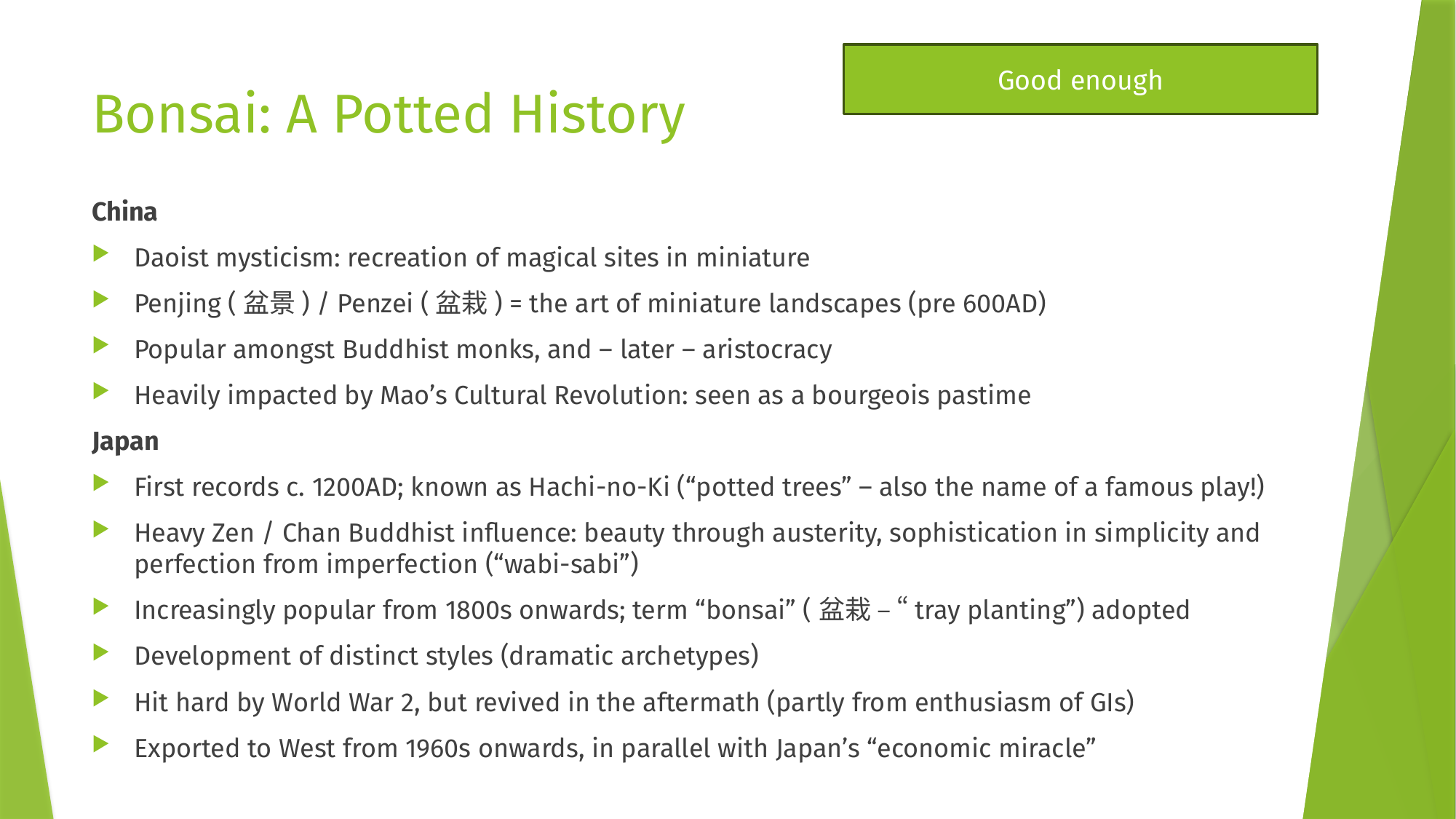

Good enough
# Bonsai: A Potted History
China
Daoist mysticism: recreation of magical sites in miniature
Penjing (盆景) / Penzei (盆栽) = the art of miniature landscapes (pre 600AD)
Popular amongst Buddhist monks, and – later – aristocracy
Heavily impacted by Mao’s Cultural Revolution: seen as a bourgeois pastime
Japan
First records c. 1200AD; known as Hachi-no-Ki (“potted trees” – also the name of a famous play!)
Heavy Zen / Chan Buddhist influence: beauty through austerity, sophistication in simplicity and perfection from imperfection (“wabi-sabi”)
Increasingly popular from 1800s onwards; term “bonsai” (盆栽 – “tray planting”) adopted
Development of distinct styles (dramatic archetypes)
Hit hard by World War 2, but revived in the aftermath (partly from enthusiasm of GIs)
Exported to West from 1960s onwards, in parallel with Japan’s “economic miracle”